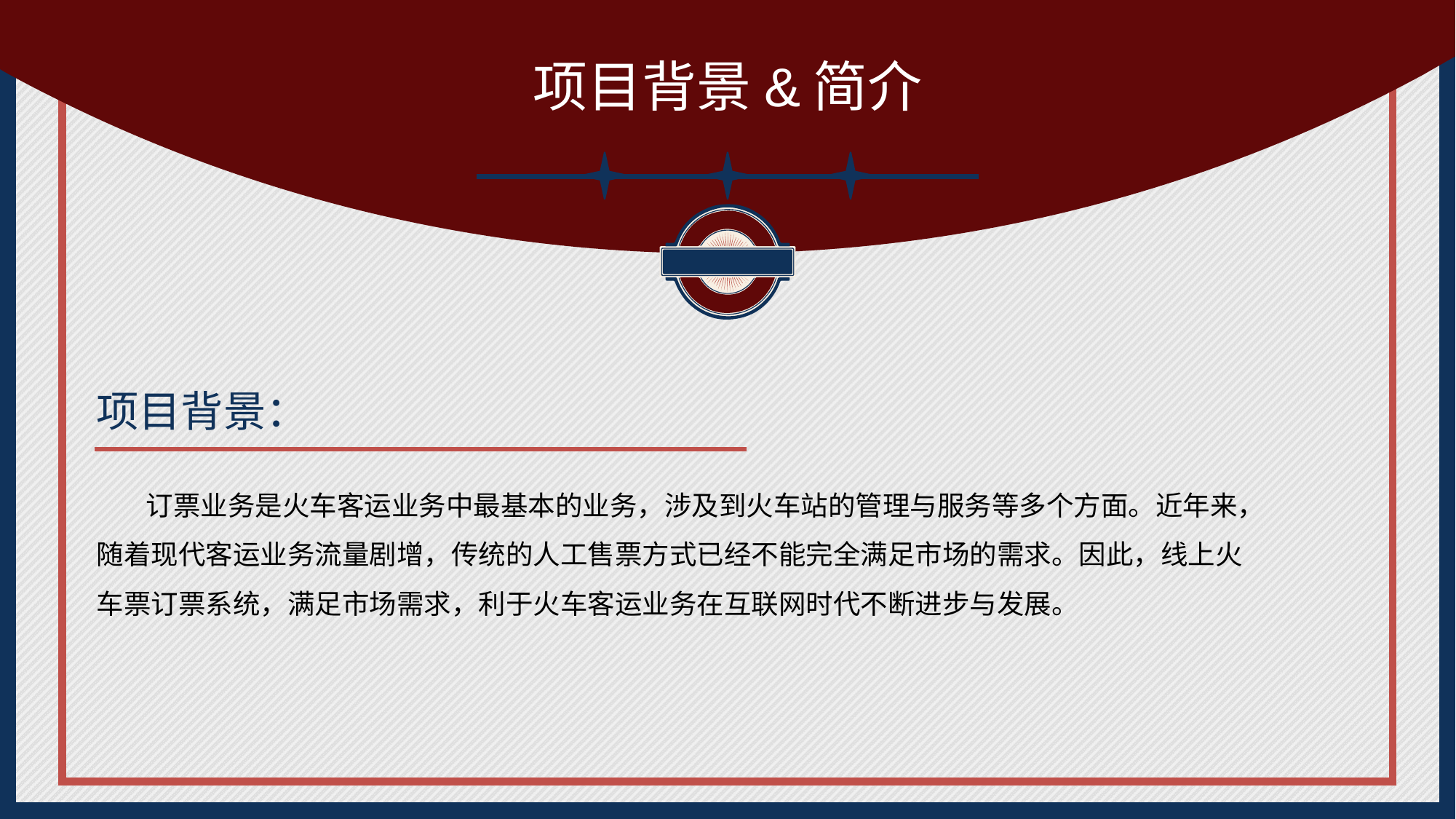

项目背景&简介

项目背景：
       订票业务是火车客运业务中最基本的业务，涉及到火车站的管理与服务等多个方面。近年来，随着现代客运业务流量剧增，传统的人工售票方式已经不能完全满足市场的需求。因此，线上火车票订票系统，满足市场需求，利于火车客运业务在互联网时代不断进步与发展。